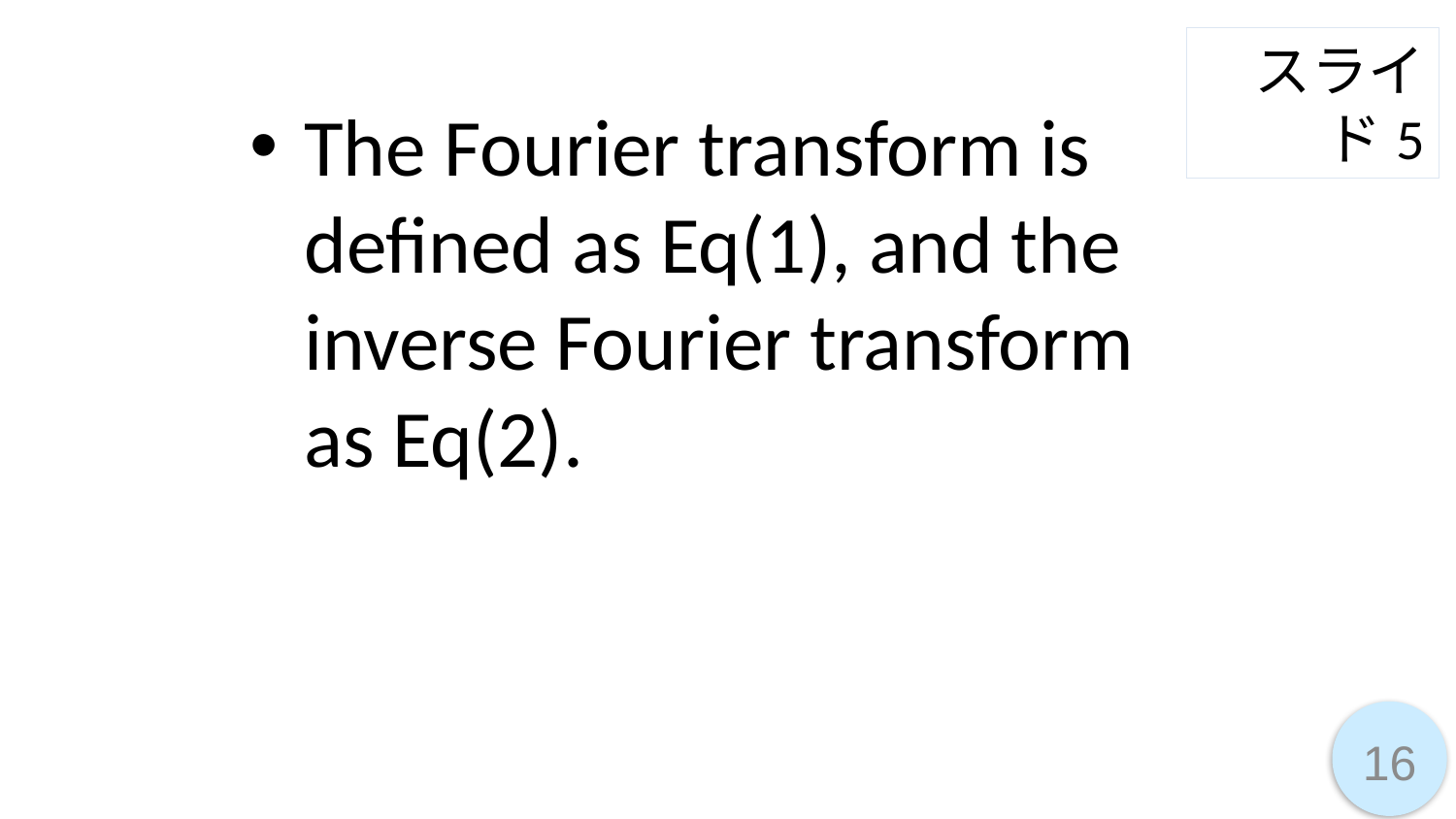

スライド5
The Fourier transform is defined as Eq(1), and the inverse Fourier transform as Eq(2).
16